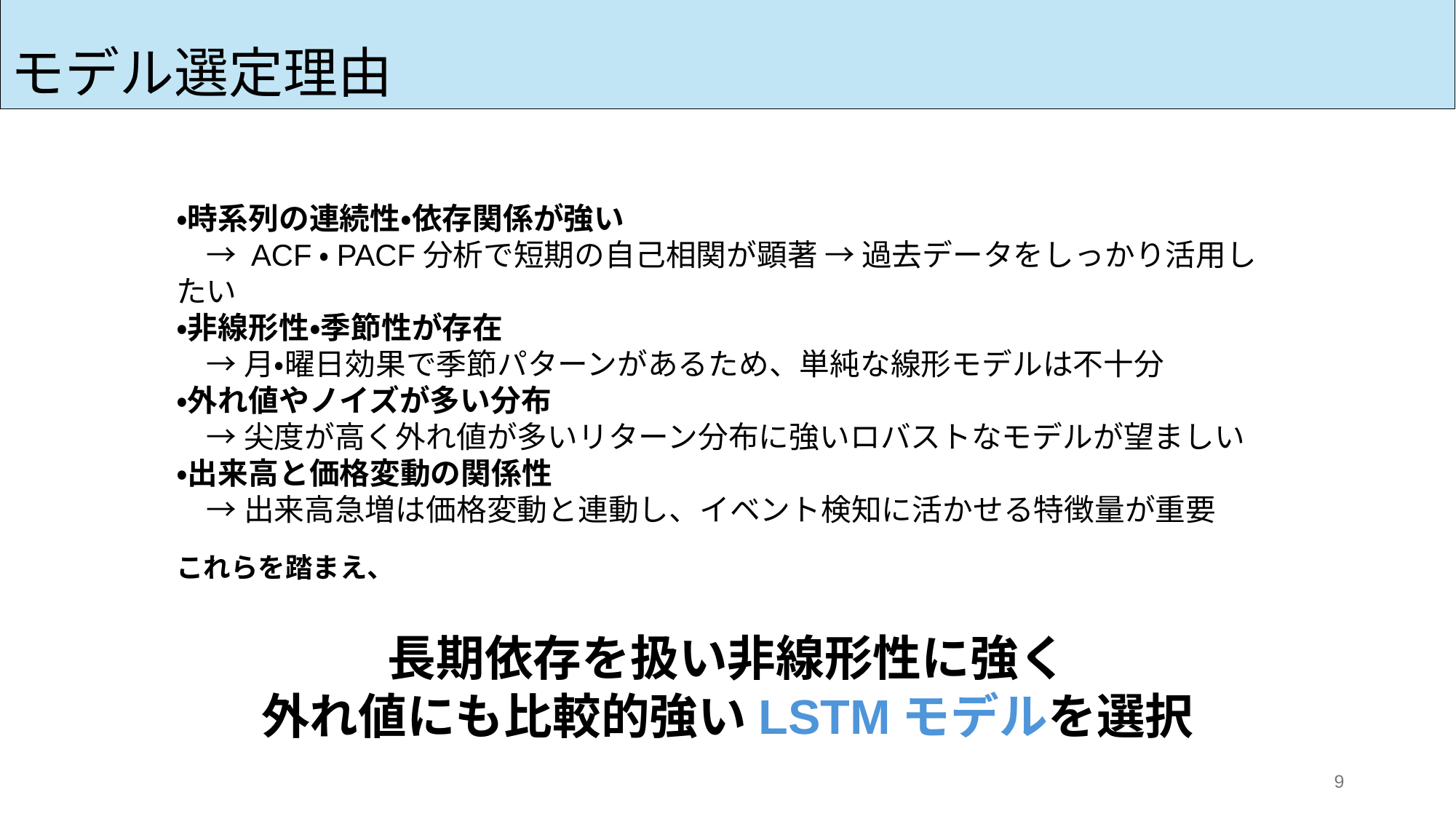

モデル選定理由

・時系列の連続性・依存関係が強い
　→ ACF・PACF分析で短期の自己相関が顕著 → 過去データをしっかり活用したい
・非線形性・季節性が存在
　→ 月・曜日効果で季節パターンがあるため、単純な線形モデルは不十分
・外れ値やノイズが多い分布
　→ 尖度が高く外れ値が多いリターン分布に強いロバストなモデルが望ましい
・出来高と価格変動の関係性
　→ 出来高急増は価格変動と連動し、イベント検知に活かせる特徴量が重要

これらを踏まえ、

長期依存を扱い非線形性に強く
外れ値にも比較的強いLSTMモデルを選択

9